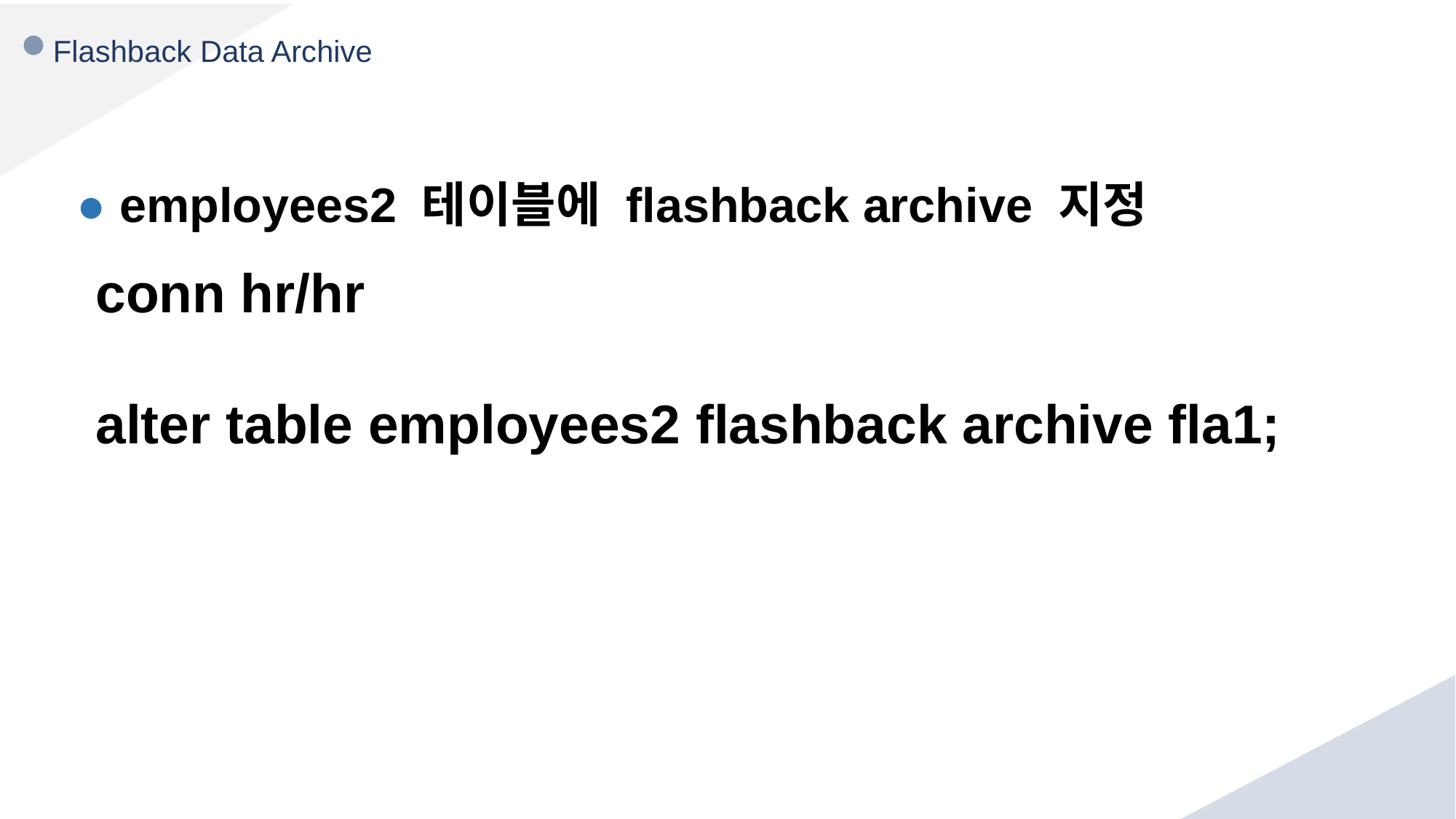

Flashback Data Archive

● employees2 테이블에 flashback archive 지정
conn hr/hr

alter table employees2 flashback archive fla1;